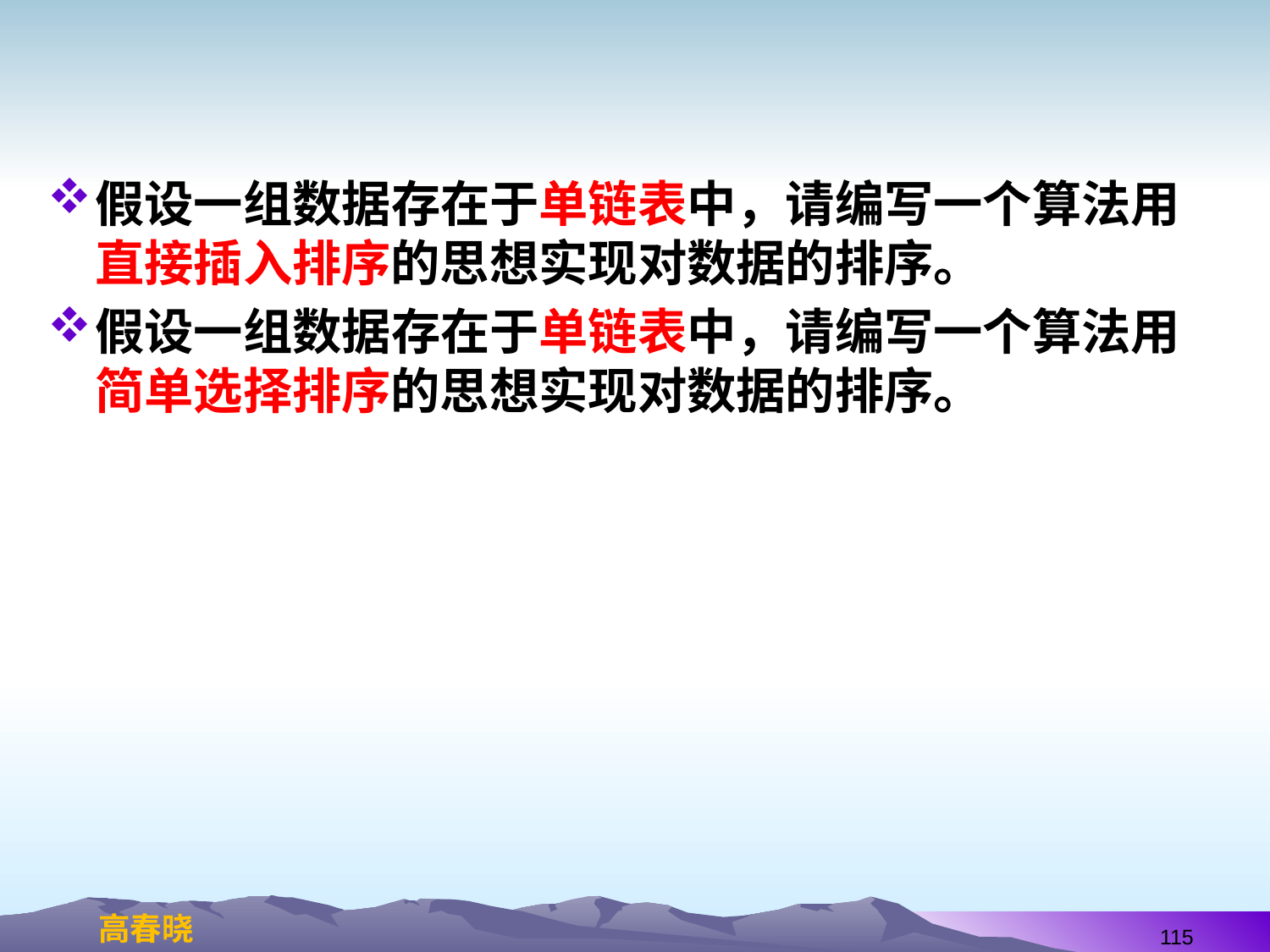

#
假设一组数据存在于单链表中，请编写一个算法用直接插入排序的思想实现对数据的排序。
假设一组数据存在于单链表中，请编写一个算法用简单选择排序的思想实现对数据的排序。

115